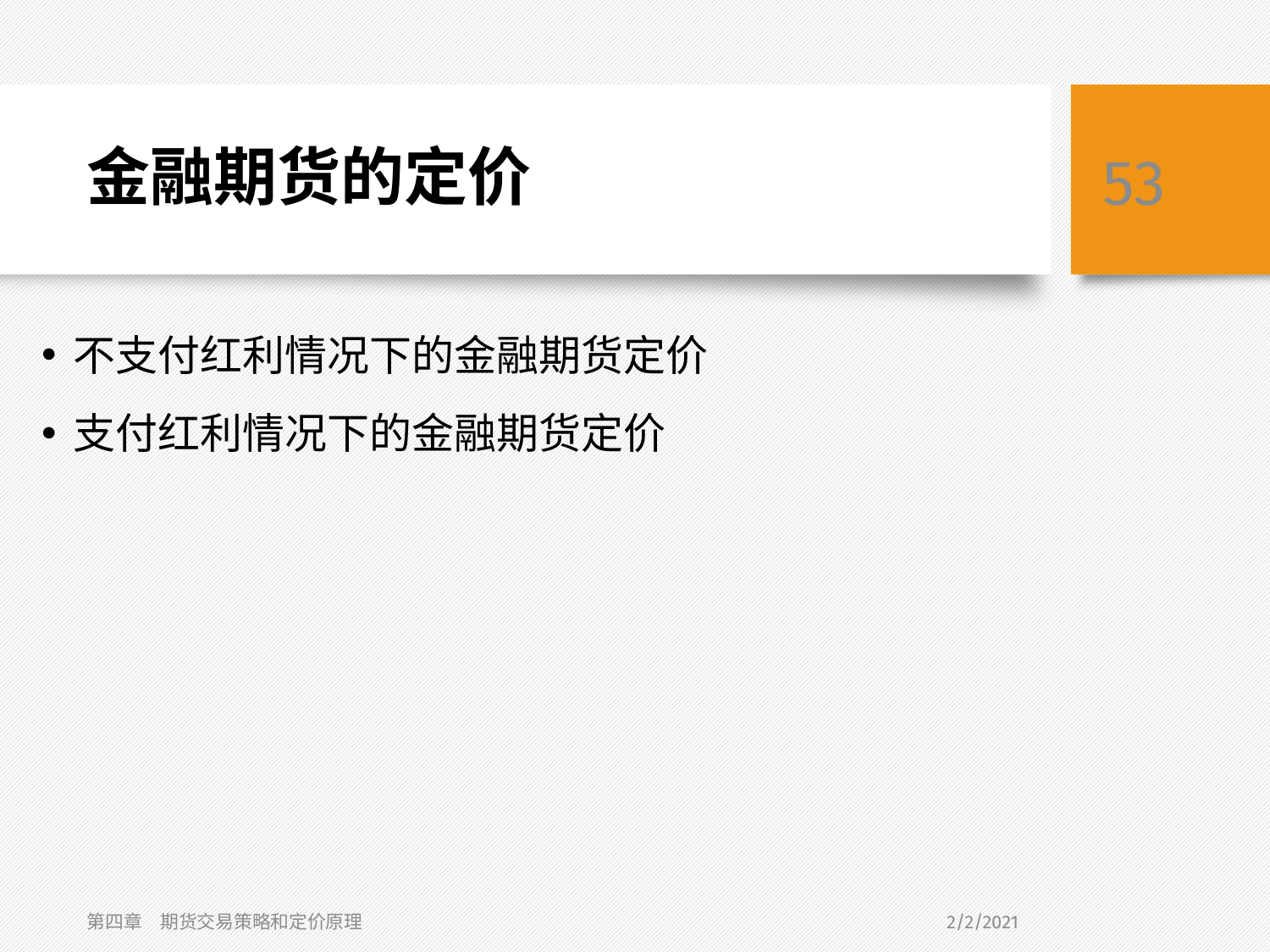

# 金融期货的定价
53
不支付红利情况下的金融期货定价
支付红利情况下的金融期货定价
2/2/2021
第四章　期货交易策略和定价原理